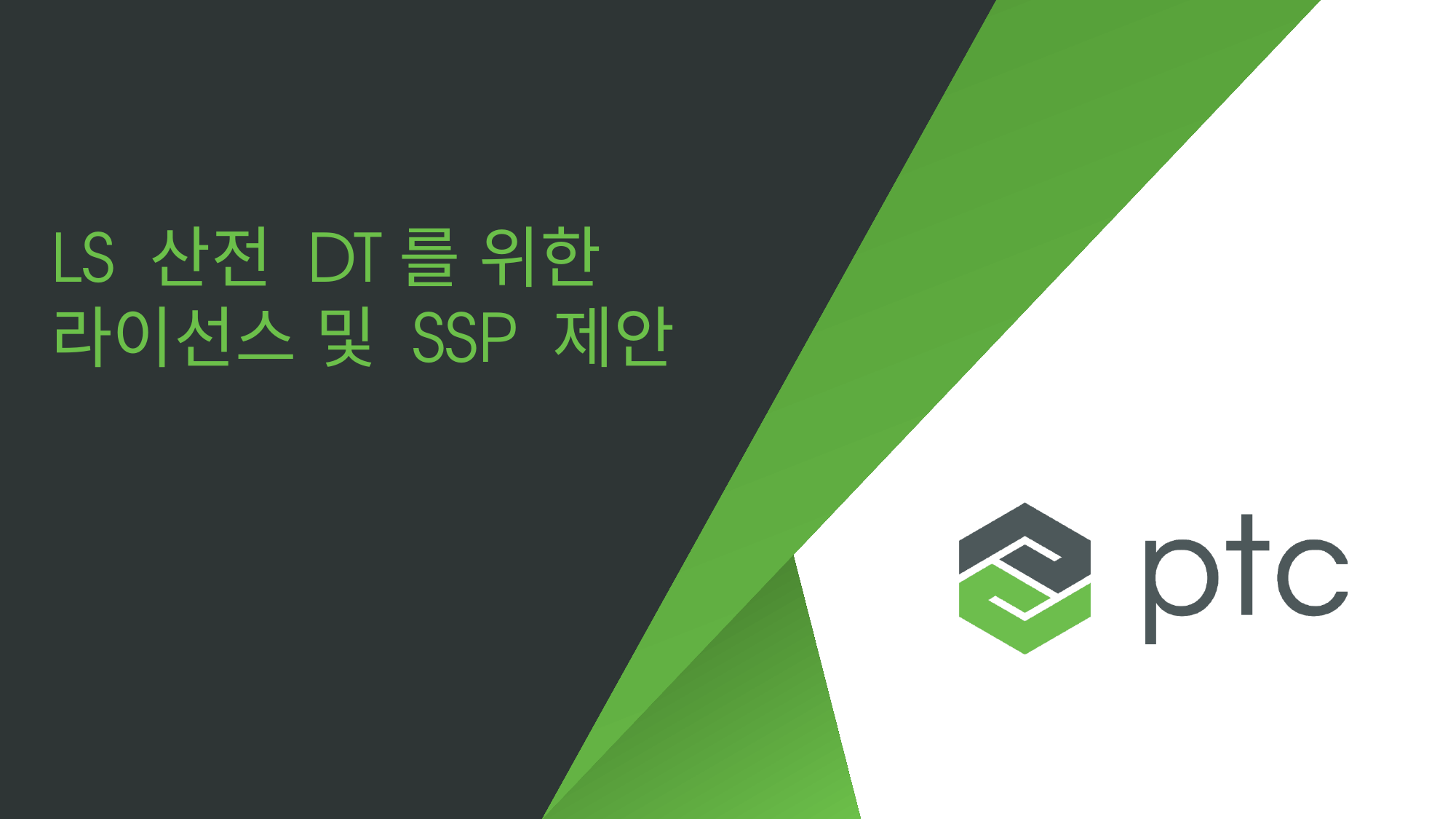

# LS 산전 DT를 위한 라이선스 및 SSP 제안